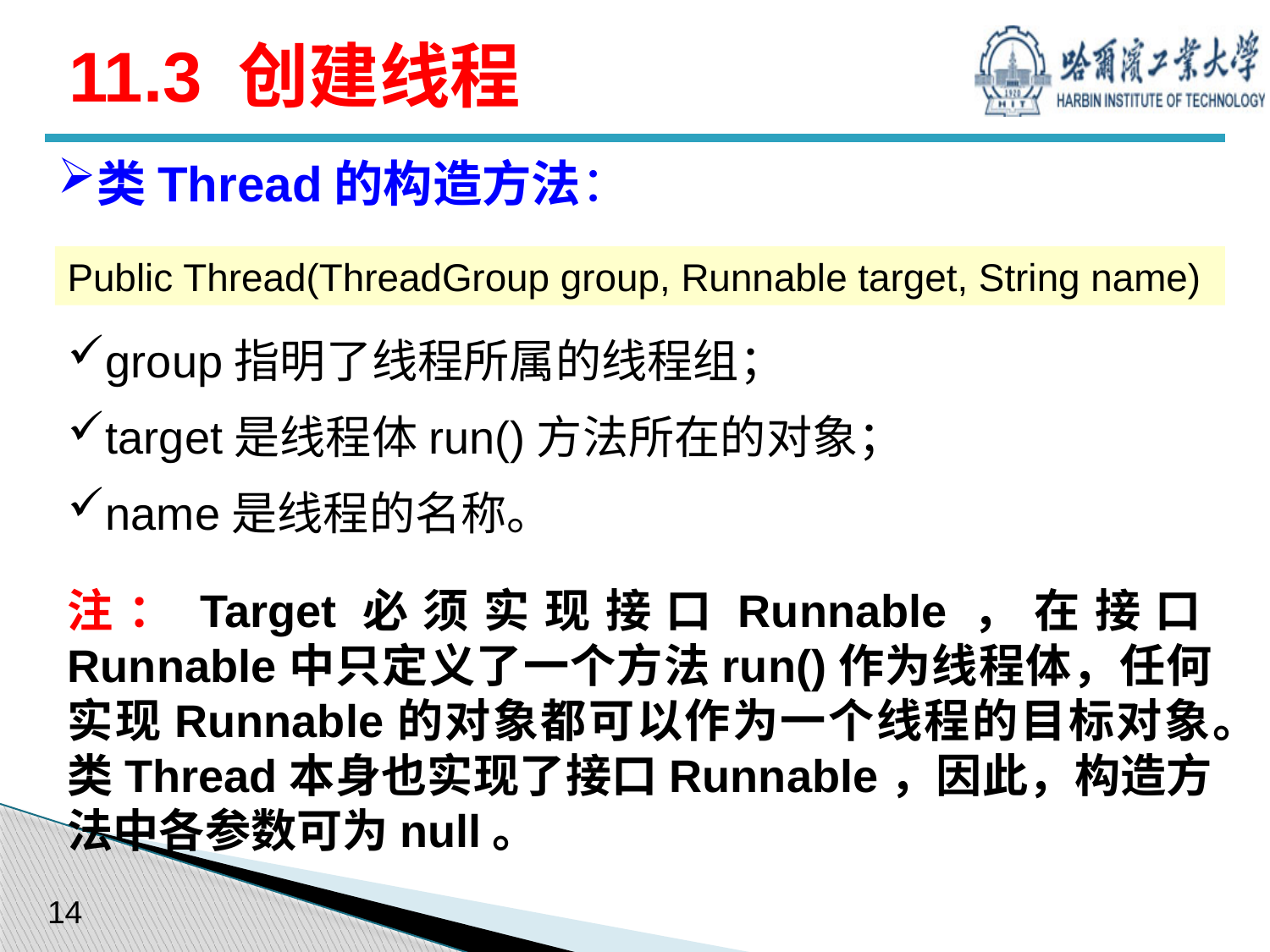

# 11.3 创建线程
类Thread的构造方法：
Public Thread(ThreadGroup group, Runnable target, String name)
group指明了线程所属的线程组；
target是线程体run()方法所在的对象；
name是线程的名称。
注：Target必须实现接口Runnable，在接口Runnable中只定义了一个方法run()作为线程体，任何实现Runnable的对象都可以作为一个线程的目标对象。类Thread本身也实现了接口Runnable，因此，构造方法中各参数可为null。